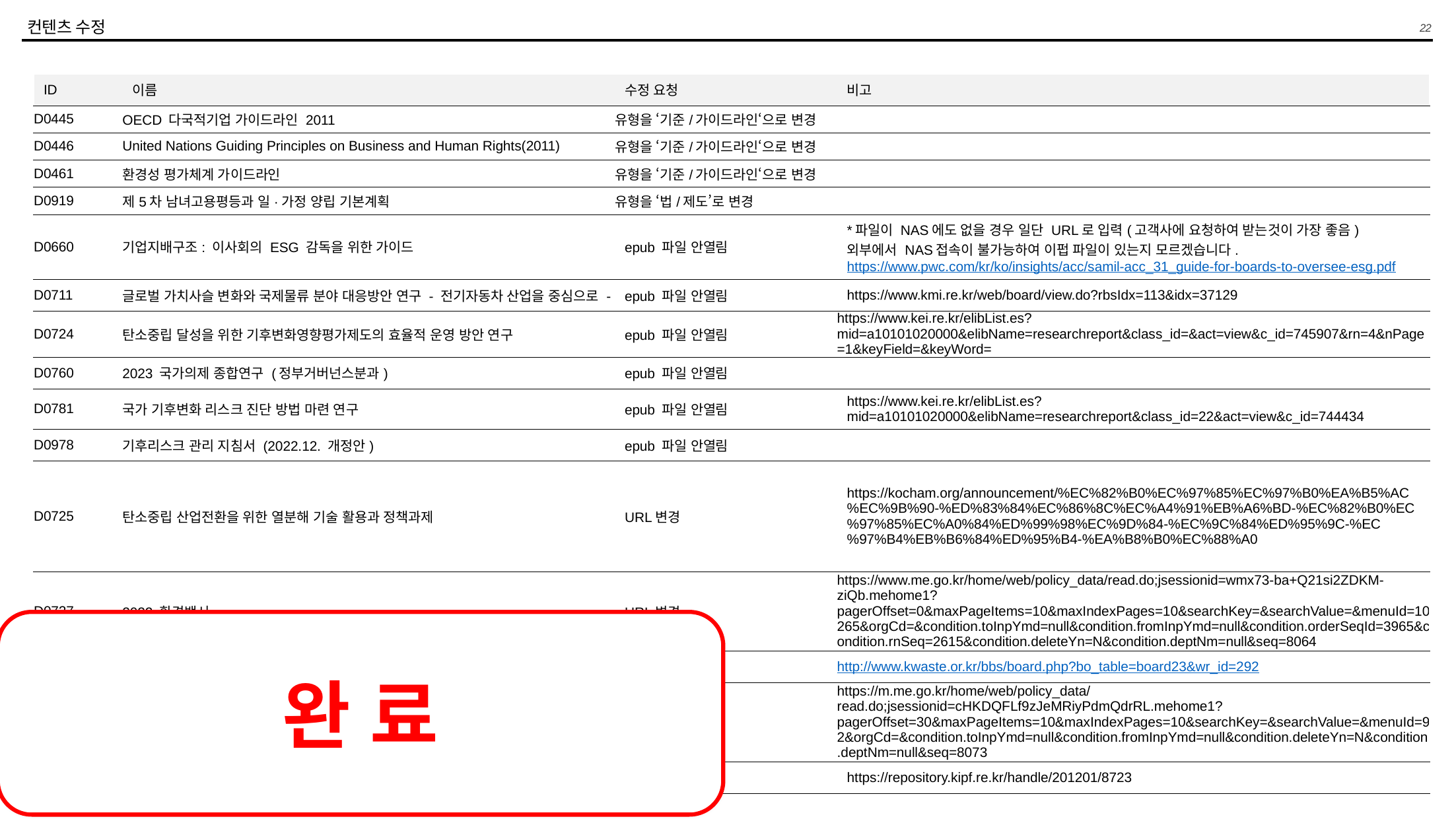

컨텐츠 수정
| ID | 이름 | 수정 요청 | 비고 |
| --- | --- | --- | --- |
| D0445 | OECD 다국적기업 가이드라인 2011 | 유형을 ‘기준/가이드라인‘으로 변경 |  |
| D0446 | United Nations Guiding Principles on Business and Human Rights(2011) | 유형을 ‘기준/가이드라인‘으로 변경 |  |
| D0461 | 환경성 평가체계 가이드라인 | 유형을 ‘기준/가이드라인‘으로 변경 |  |
| D0919 | 제5차 남녀고용평등과 일·가정 양립 기본계획 | 유형을 ‘법/제도’로 변경 |  |
| D0660 | 기업지배구조: 이사회의 ESG 감독을 위한 가이드 | epub 파일 안열림 | \*파일이 NAS에도 없을 경우 일단 URL로 입력(고객사에 요청하여 받는것이 가장 좋음) 외부에서 NAS접속이 불가능하여 이펍 파일이 있는지 모르겠습니다. https://www.pwc.com/kr/ko/insights/acc/samil-acc\_31\_guide-for-boards-to-oversee-esg.pdf |
| D0711 | 글로벌 가치사슬 변화와 국제물류 분야 대응방안 연구 - 전기자동차 산업을 중심으로 - | epub 파일 안열림 | https://www.kmi.re.kr/web/board/view.do?rbsIdx=113&idx=37129 |
| D0724 | 탄소중립 달성을 위한 기후변화영향평가제도의 효율적 운영 방안 연구 | epub 파일 안열림 | https://www.kei.re.kr/elibList.es?mid=a10101020000&elibName=researchreport&class\_id=&act=view&c\_id=745907&rn=4&nPage=1&keyField=&keyWord= |
| D0760 | 2023 국가의제 종합연구 (정부거버넌스분과) | epub 파일 안열림 |  |
| D0781 | 국가 기후변화 리스크 진단 방법 마련 연구 | epub 파일 안열림 | https://www.kei.re.kr/elibList.es?mid=a10101020000&elibName=researchreport&class\_id=22&act=view&c\_id=744434 |
| D0978 | 기후리스크 관리 지침서 (2022.12. 개정안) | epub 파일 안열림 |  |
| D0725 | 탄소중립 산업전환을 위한 열분해 기술 활용과 정책과제 | URL변경 | https://kocham.org/announcement/%EC%82%B0%EC%97%85%EC%97%B0%EA%B5%AC%EC%9B%90-%ED%83%84%EC%86%8C%EC%A4%91%EB%A6%BD-%EC%82%B0%EC%97%85%EC%A0%84%ED%99%98%EC%9D%84-%EC%9C%84%ED%95%9C-%EC%97%B4%EB%B6%84%ED%95%B4-%EA%B8%B0%EC%88%A0 |
| D0727 | 2022 환경백서 | URL변경 | https://www.me.go.kr/home/web/policy\_data/read.do;jsessionid=wmx73-ba+Q21si2ZDKM-ziQb.mehome1?pagerOffset=0&maxPageItems=10&maxIndexPages=10&searchKey=&searchValue=&menuId=10265&orgCd=&condition.toInpYmd=null&condition.fromInpYmd=null&condition.orderSeqId=3965&condition.rnSeq=2615&condition.deleteYn=N&condition.deptNm=null&seq=8064 |
| D0904 | 유기성 폐자원을 활용한 바이오가스의 생산 및 이용 촉진법 시행규칙 제정안 입법예고 | URL변경 | http://www.kwaste.or.kr/bbs/board.php?bo\_table=board23&wr\_id=292 |
| D0924 | 환경영향평가법 법령집 | URL변경 | https://m.me.go.kr/home/web/policy\_data/read.do;jsessionid=cHKDQFLf9zJeMRiyPdmQdrRL.mehome1?pagerOffset=30&maxPageItems=10&maxIndexPages=10&searchKey=&searchValue=&menuId=92&orgCd=&condition.toInpYmd=null&condition.fromInpYmd=null&condition.deleteYn=N&condition.deptNm=null&seq=8073 |
| D1072 | IFRS 지속가능성 공시기준 소개 및 관련 이슈 | URL변경 | https://repository.kipf.re.kr/handle/201201/8723 |
완 료